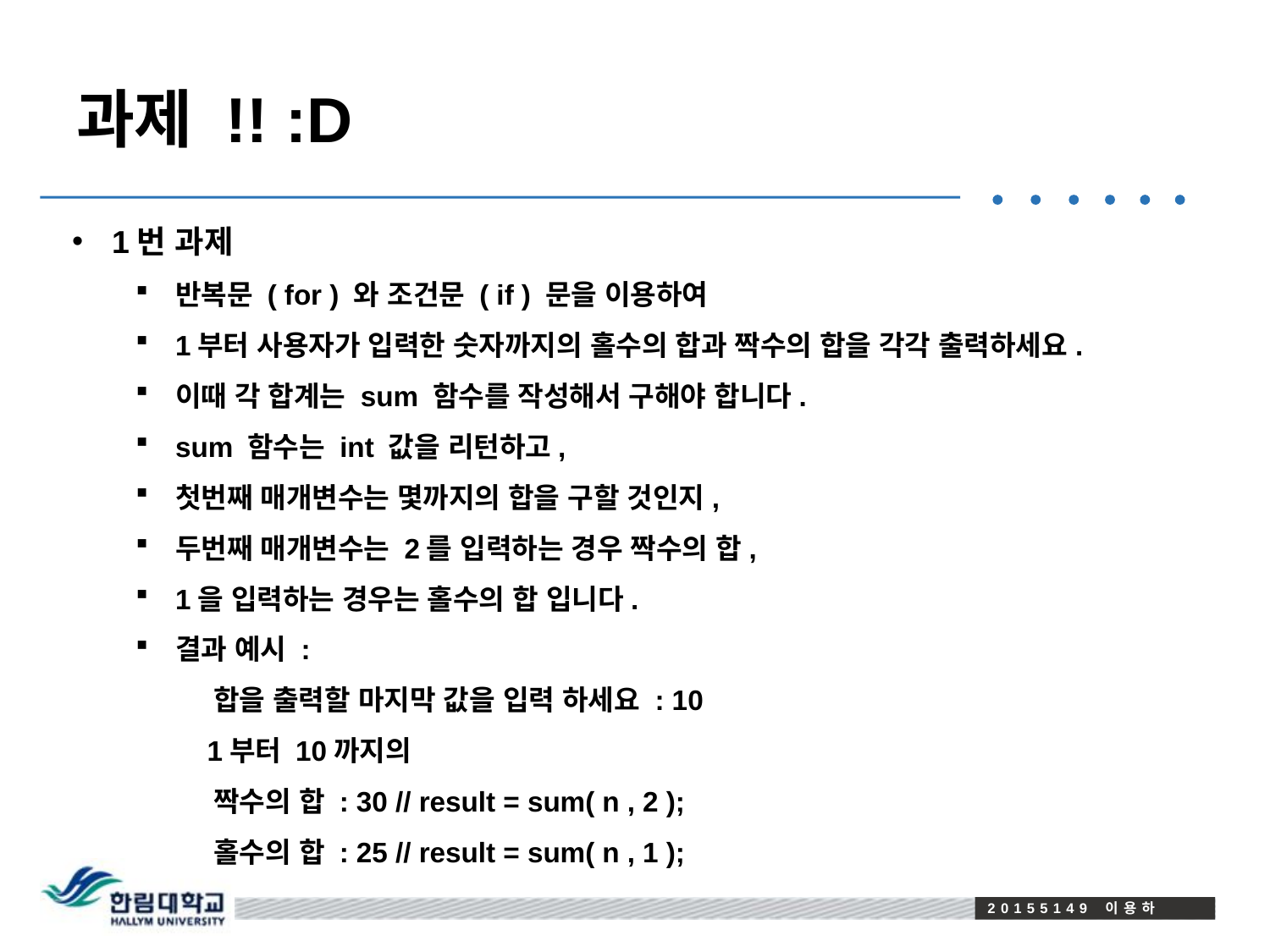

# 과제 !! :D
1번 과제
반복문 ( for ) 와 조건문 ( if ) 문을 이용하여
1부터 사용자가 입력한 숫자까지의 홀수의 합과 짝수의 합을 각각 출력하세요.
이때 각 합계는 sum 함수를 작성해서 구해야 합니다.
sum 함수는 int 값을 리턴하고,
첫번째 매개변수는 몇까지의 합을 구할 것인지,
두번째 매개변수는 2를 입력하는 경우 짝수의 합,
1을 입력하는 경우는 홀수의 합 입니다.
결과 예시 :
 합을 출력할 마지막 값을 입력 하세요 : 10
	 1부터 10까지의
	 짝수의 합 : 30 // result = sum( n , 2 );
	 홀수의 합 : 25 // result = sum( n , 1 );